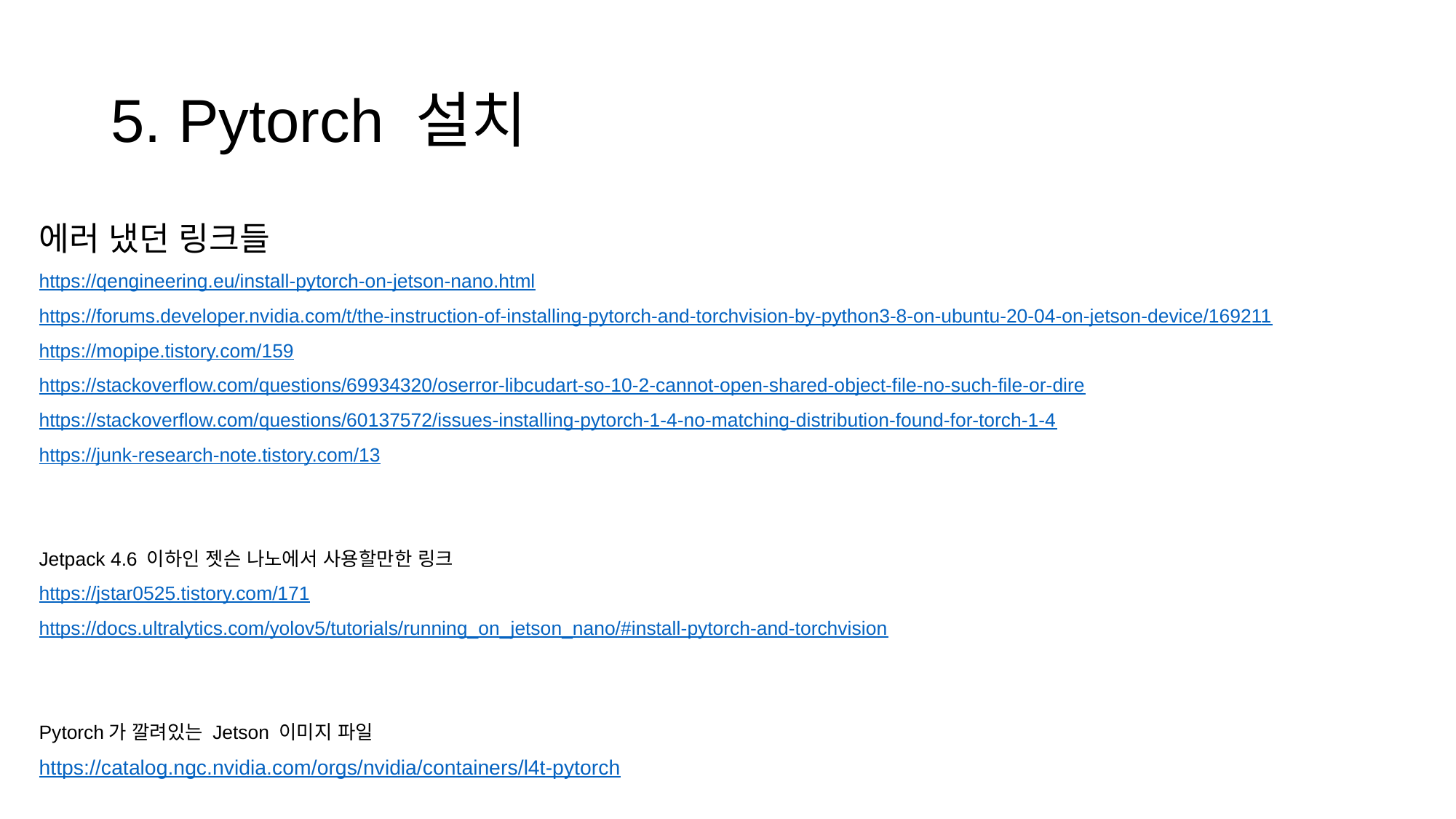

# 5. Pytorch 설치
에러 냈던 링크들
https://qengineering.eu/install-pytorch-on-jetson-nano.html
https://forums.developer.nvidia.com/t/the-instruction-of-installing-pytorch-and-torchvision-by-python3-8-on-ubuntu-20-04-on-jetson-device/169211
https://mopipe.tistory.com/159
https://stackoverflow.com/questions/69934320/oserror-libcudart-so-10-2-cannot-open-shared-object-file-no-such-file-or-dire
https://stackoverflow.com/questions/60137572/issues-installing-pytorch-1-4-no-matching-distribution-found-for-torch-1-4
https://junk-research-note.tistory.com/13

Jetpack 4.6 이하인 젯슨 나노에서 사용할만한 링크
https://jstar0525.tistory.com/171
https://docs.ultralytics.com/yolov5/tutorials/running_on_jetson_nano/#install-pytorch-and-torchvision

Pytorch가 깔려있는 Jetson 이미지 파일
https://catalog.ngc.nvidia.com/orgs/nvidia/containers/l4t-pytorch